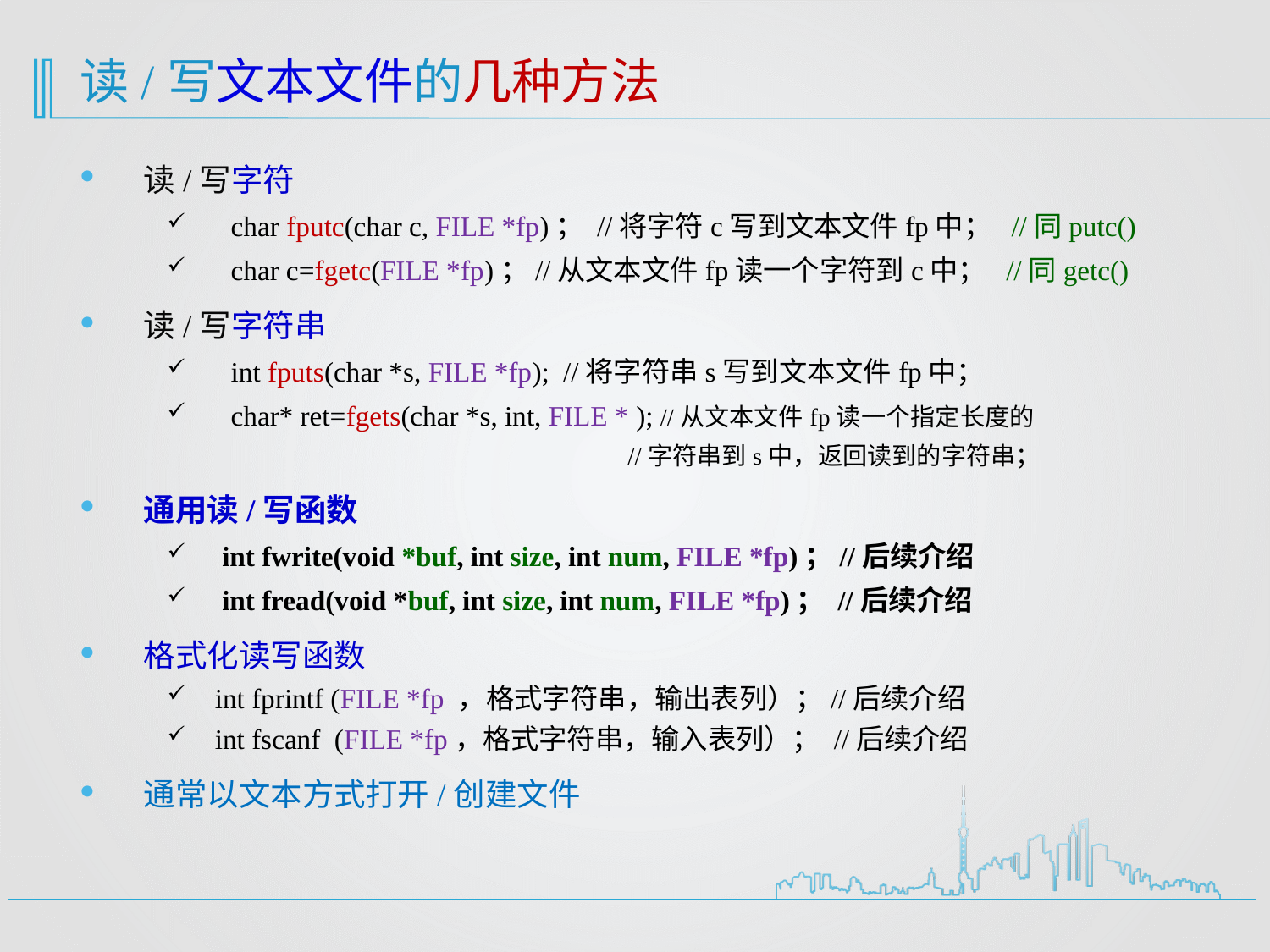

# 读/写文本文件的几种方法
读/写字符
char fputc(char c, FILE *fp)； //将字符c写到文本文件fp中；  //同putc()
char c=fgetc(FILE *fp)；//从文本文件fp读一个字符到c中；  //同getc()
读/写字符串
int fputs(char *s, FILE *fp);  //将字符串s写到文本文件fp中；
char* ret=fgets(char *s, int, FILE * ); //从文本文件fp读一个指定长度的
                                                                           //字符串到s中，返回读到的字符串；
通用读/写函数
 int fwrite(void *buf, int size, int num, FILE *fp)；//后续介绍
 int fread(void *buf, int size, int num, FILE *fp)； //后续介绍
格式化读写函数
int fprintf (FILE *fp ，格式字符串，输出表列）；//后续介绍
int fscanf  (FILE *fp，格式字符串，输入表列）； //后续介绍
通常以文本方式打开/创建文件